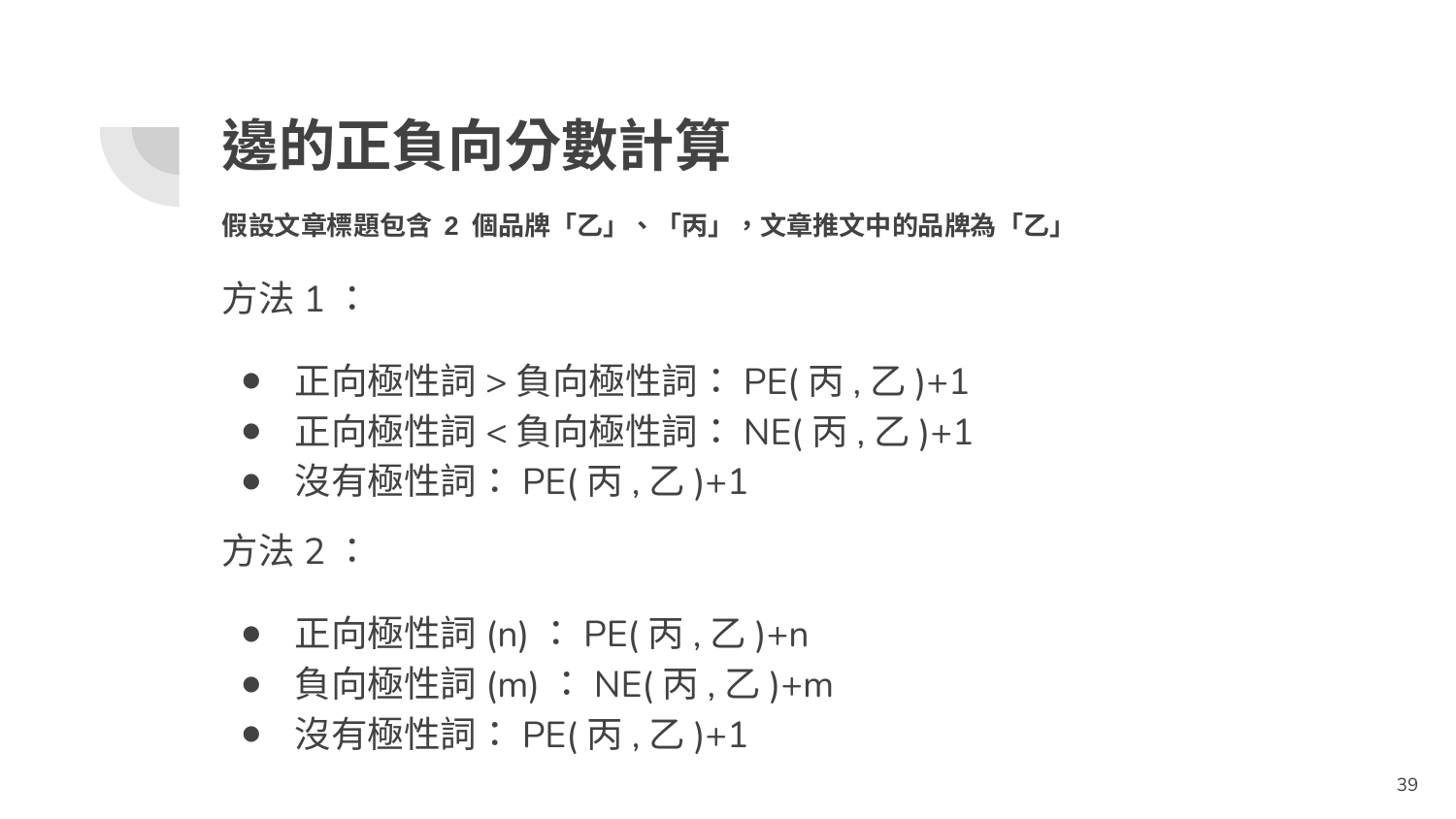

# 邊的正負向分數計算

假設文章標題包含 2 個品牌「乙」、「丙」，文章推文中的品牌為「乙」
方法1：
正向極性詞>負向極性詞：PE(丙,乙)+1
正向極性詞<負向極性詞：NE(丙,乙)+1
沒有極性詞：PE(丙,乙)+1
方法2：
正向極性詞(n)：PE(丙,乙)+n
負向極性詞(m)：NE(丙,乙)+m
沒有極性詞：PE(丙,乙)+1
39